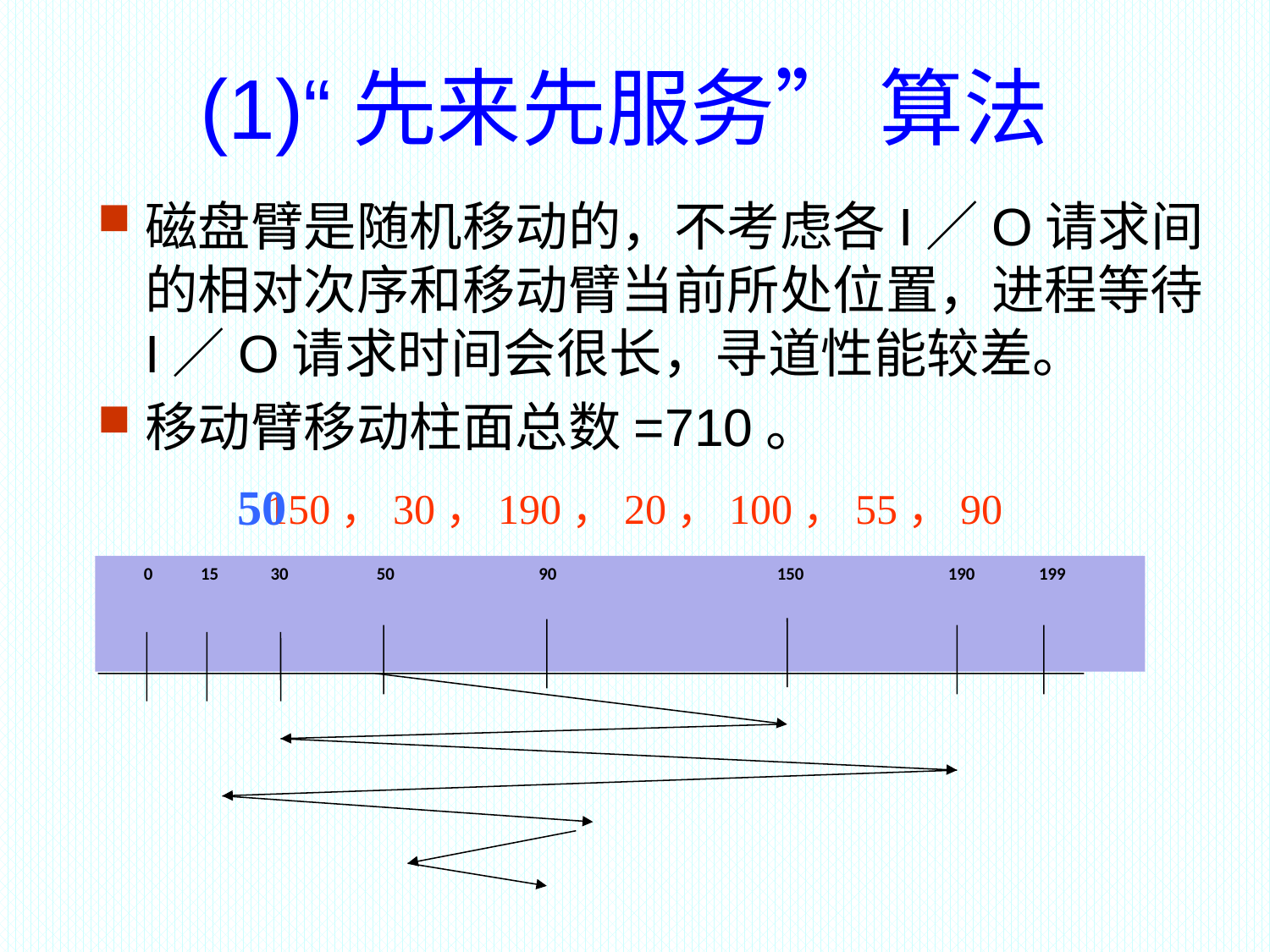

(1)“先来先服务” 算法
磁盘臂是随机移动的，不考虑各I／O请求间的相对次序和移动臂当前所处位置，进程等待I／O请求时间会很长，寻道性能较差。
移动臂移动柱面总数=710。
50
150，30，190，20，100，55，90
         0            15             30                      50                                    90                                                       150                                    190                199